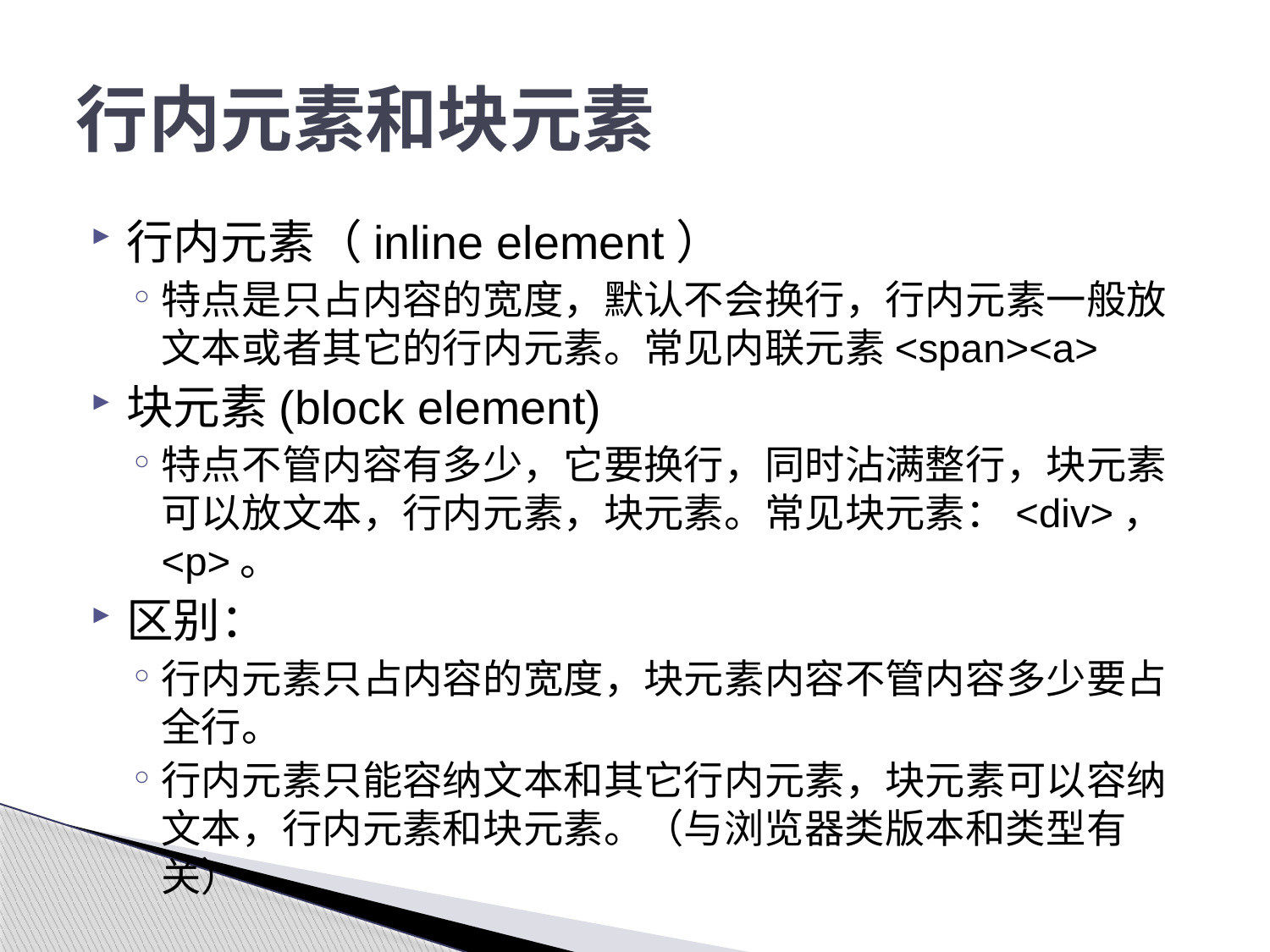

# 行内元素和块元素
行内元素（inline element）
特点是只占内容的宽度，默认不会换行，行内元素一般放文本或者其它的行内元素。常见内联元素<span><a>
块元素(block element)
特点不管内容有多少，它要换行，同时沾满整行，块元素可以放文本，行内元素，块元素。常见块元素：<div>，<p>。
区别：
行内元素只占内容的宽度，块元素内容不管内容多少要占全行。
行内元素只能容纳文本和其它行内元素，块元素可以容纳文本，行内元素和块元素。（与浏览器类版本和类型有关）